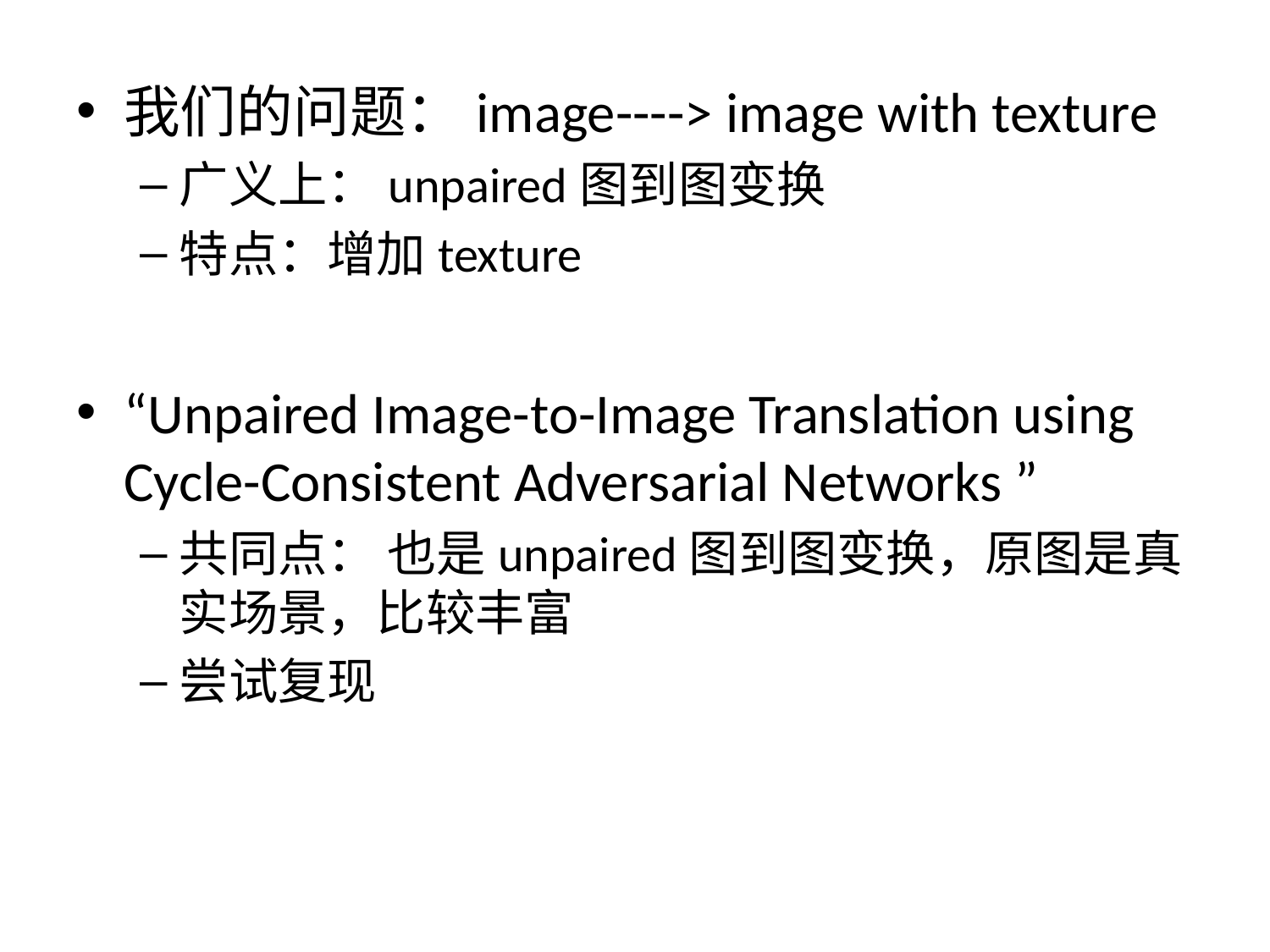

我们的问题：image----> image with texture
广义上：unpaired图到图变换
特点：增加texture

“Unpaired Image-to-Image Translation using Cycle-Consistent Adversarial Networks ”
共同点： 也是unpaired图到图变换，原图是真实场景，比较丰富
尝试复现